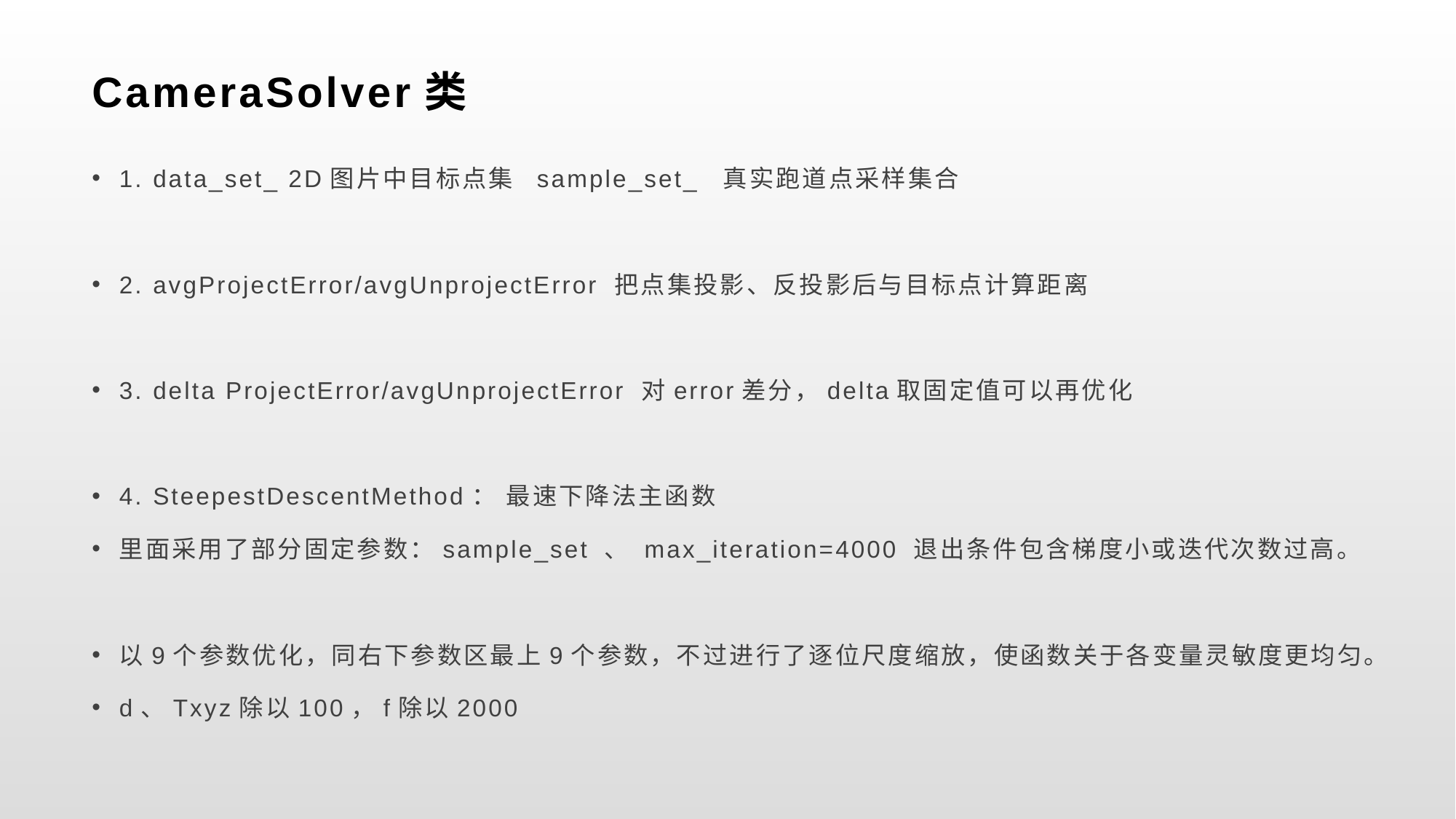

# CameraSolver类
1. data_set_ 2D图片中目标点集  sample_set_  真实跑道点采样集合

2. avgProjectError/avgUnprojectError 把点集投影、反投影后与目标点计算距离

3. delta ProjectError/avgUnprojectError 对error差分，delta取固定值可以再优化

4. SteepestDescentMethod： 最速下降法主函数
里面采用了部分固定参数：sample_set 、 max_iteration=4000 退出条件包含梯度小或迭代次数过高。

以9个参数优化，同右下参数区最上9个参数，不过进行了逐位尺度缩放，使函数关于各变量灵敏度更均匀。
d、Txyz除以100，f除以2000